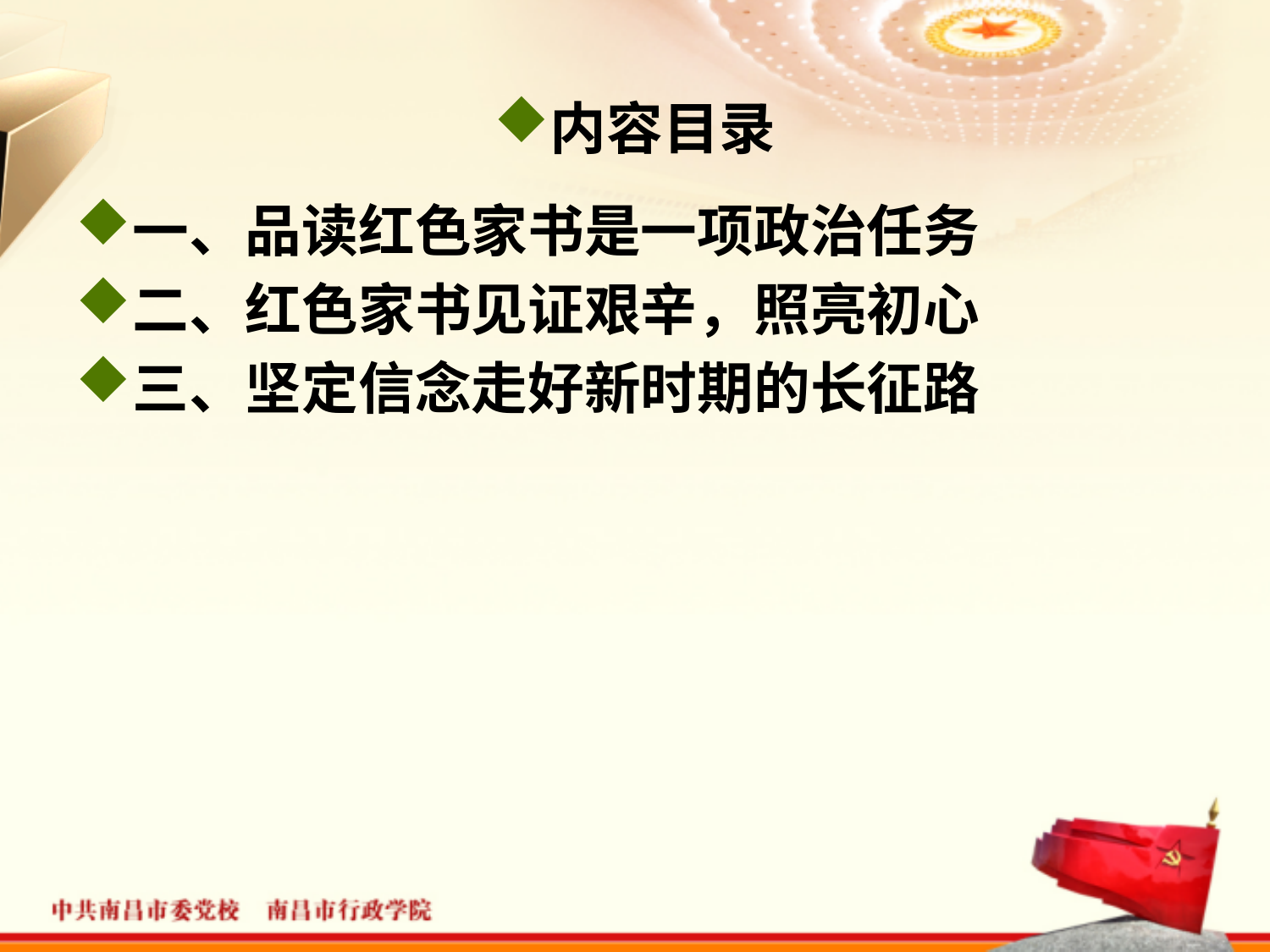

# 内容目录
一、品读红色家书是一项政治任务
二、红色家书见证艰辛，照亮初心
三、坚定信念走好新时期的长征路